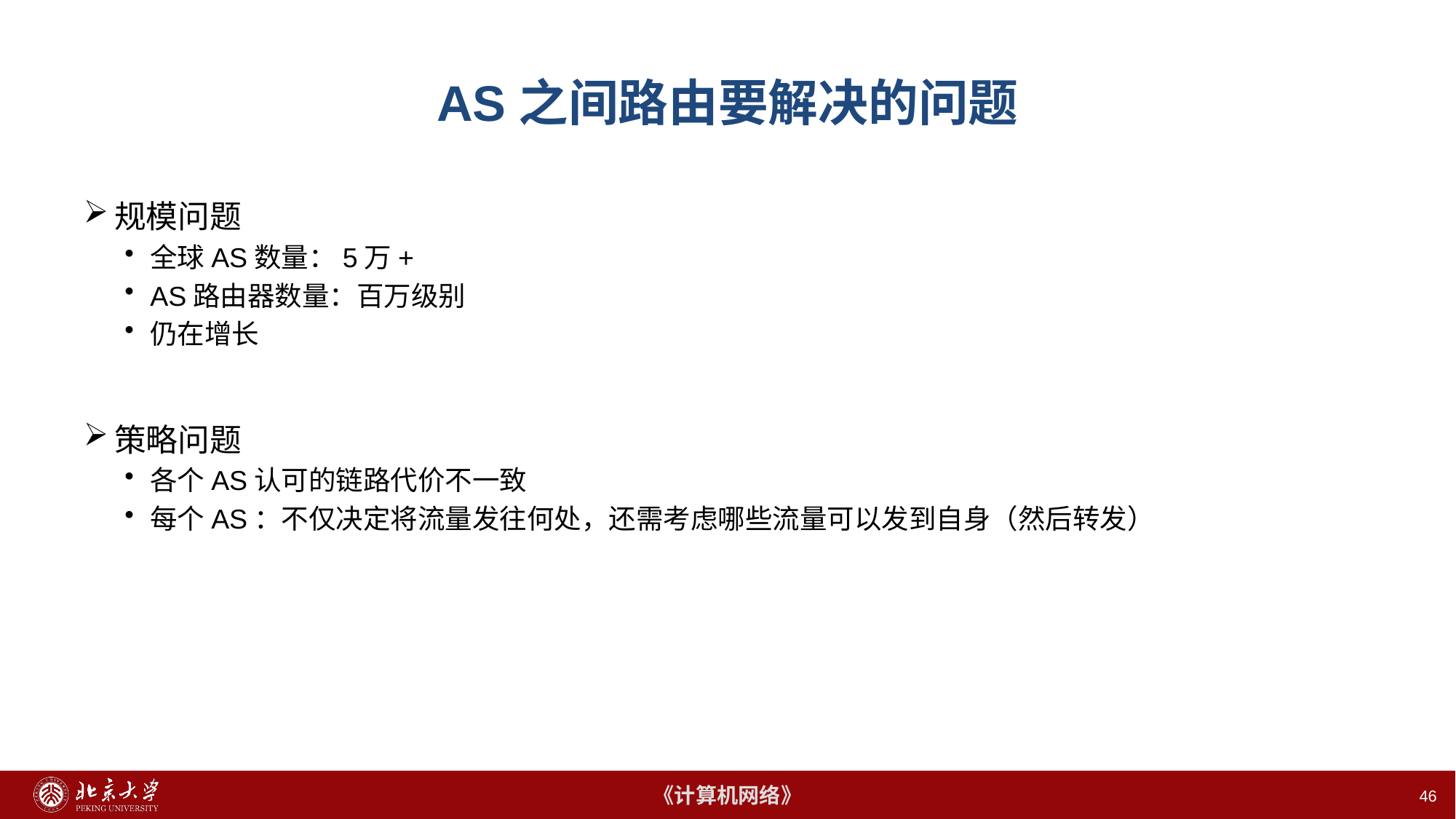

# AS之间路由要解决的问题
规模问题
全球AS数量：5万+
AS路由器数量：百万级别
仍在增长

策略问题
各个AS认可的链路代价不一致
每个AS：不仅决定将流量发往何处，还需考虑哪些流量可以发到自身（然后转发）
46